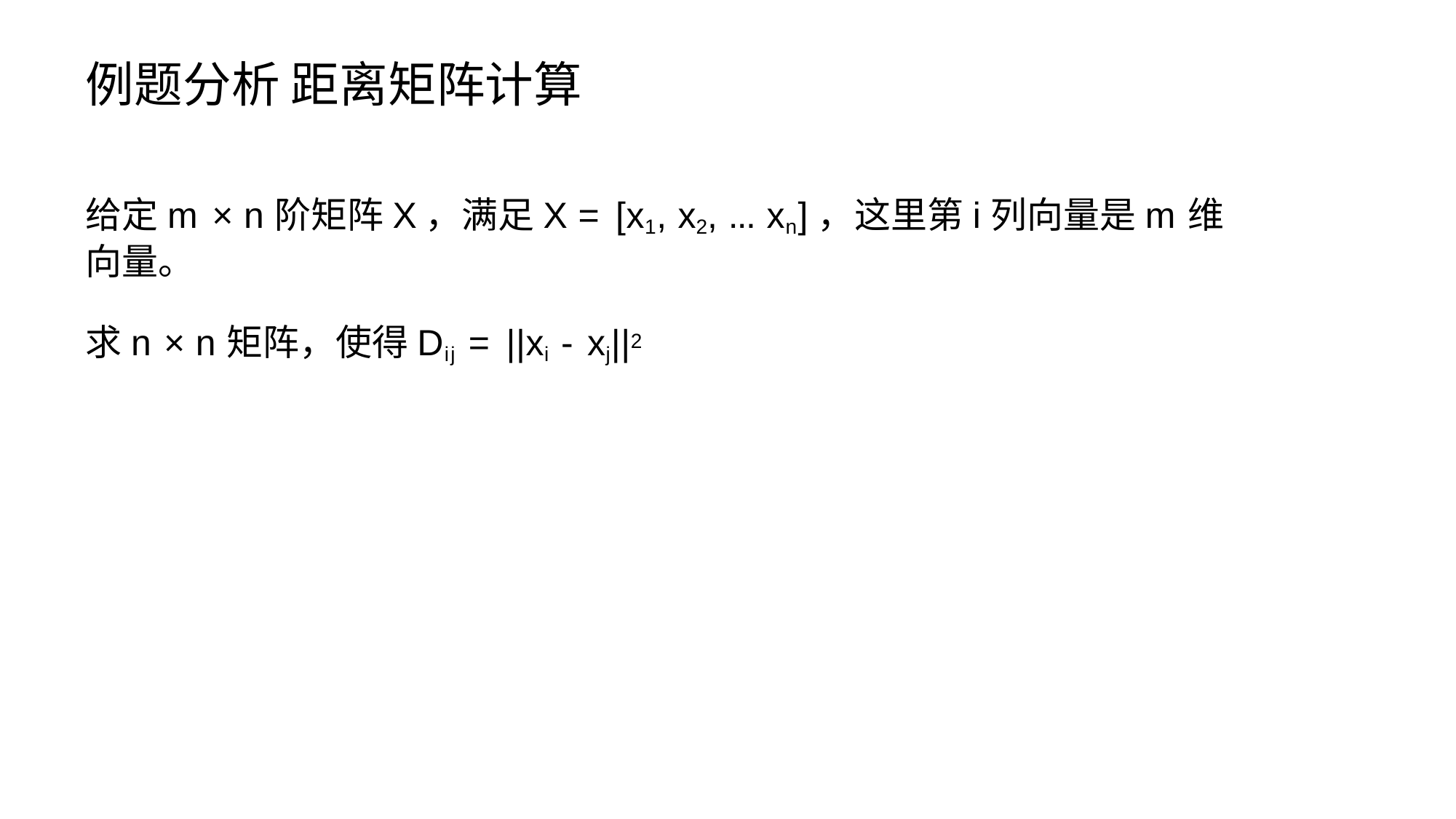

例题分析 距离矩阵计算
给定m × n阶矩阵X，满足X = [x1, x2, ... xn]，这里第i列向量是m维向量。
求n × n矩阵，使得Dij = ||xi - xj||2